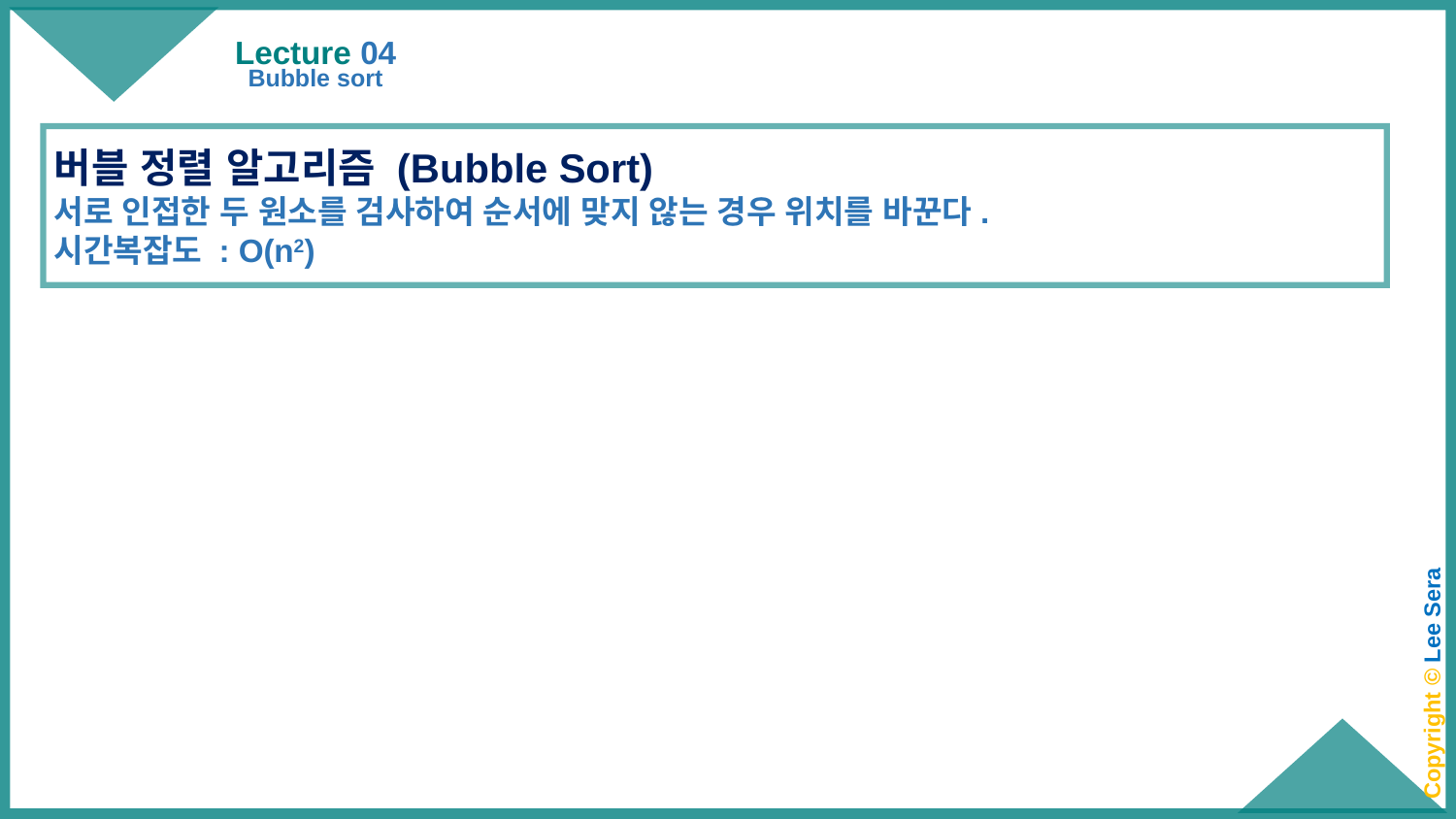

# Lecture 04
Bubble sort
버블 정렬 알고리즘 (Bubble Sort)
서로 인접한 두 원소를 검사하여 순서에 맞지 않는 경우 위치를 바꾼다.
시간복잡도 : O(n2)
Copyright © Lee Sera